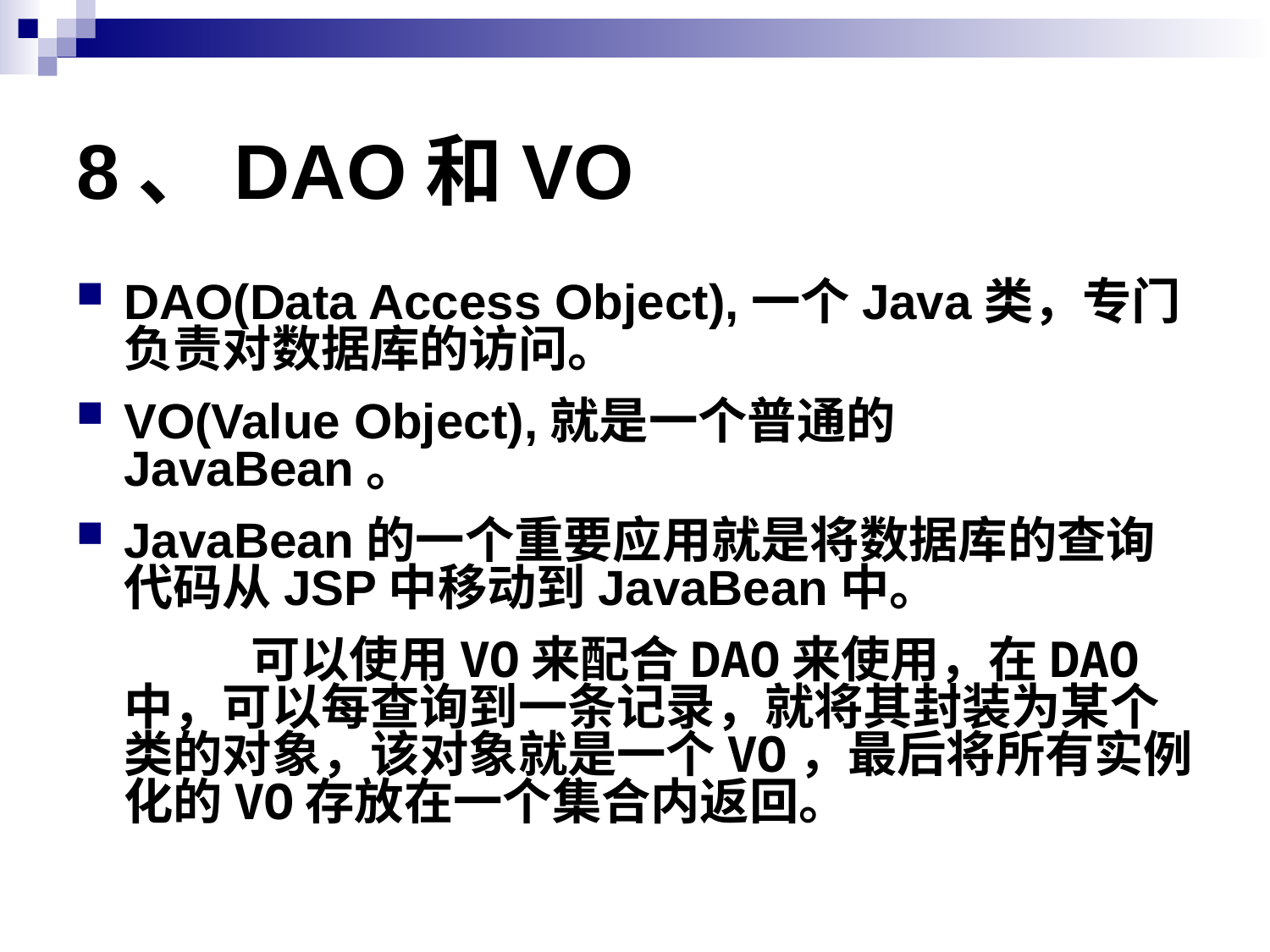

# 8、DAO和VO
DAO(Data Access Object),一个Java类，专门负责对数据库的访问。
VO(Value Object),就是一个普通的JavaBean。
JavaBean的一个重要应用就是将数据库的查询代码从JSP中移动到JavaBean中。
		可以使用VO来配合DAO来使用，在DAO中，可以每查询到一条记录，就将其封装为某个类的对象，该对象就是一个VO，最后将所有实例化的VO存放在一个集合内返回。
16